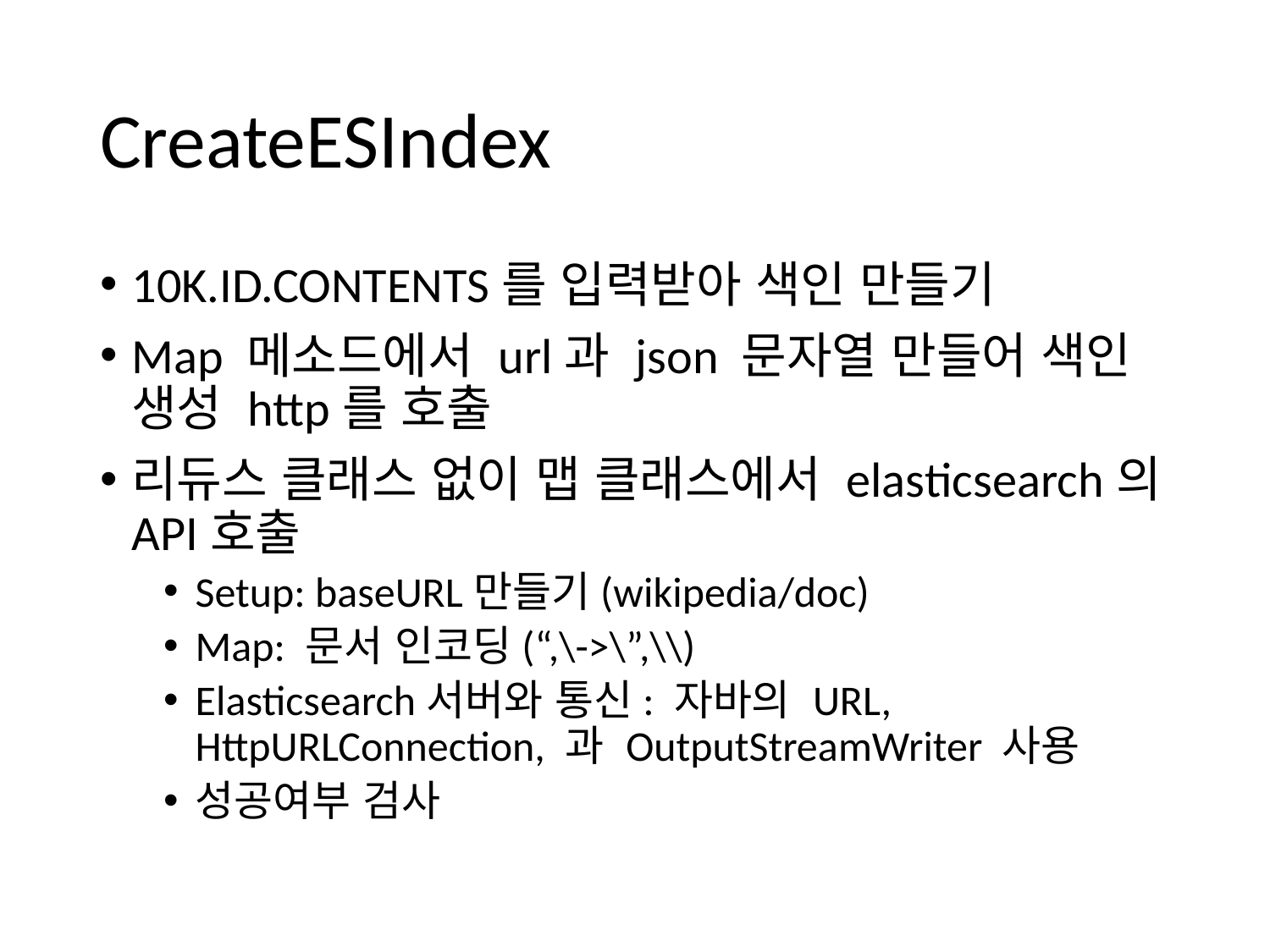

# CreateESIndex
10K.ID.CONTENTS를 입력받아 색인 만들기
Map 메소드에서 url과 json 문자열 만들어 색인 생성 http를 호출
리듀스 클래스 없이 맵 클래스에서 elasticsearch의 API호출
Setup: baseURL만들기(wikipedia/doc)
Map: 문서 인코딩(“,\->\”,\\)
Elasticsearch서버와 통신: 자바의 URL, HttpURLConnection, 과 OutputStreamWriter 사용
성공여부 검사